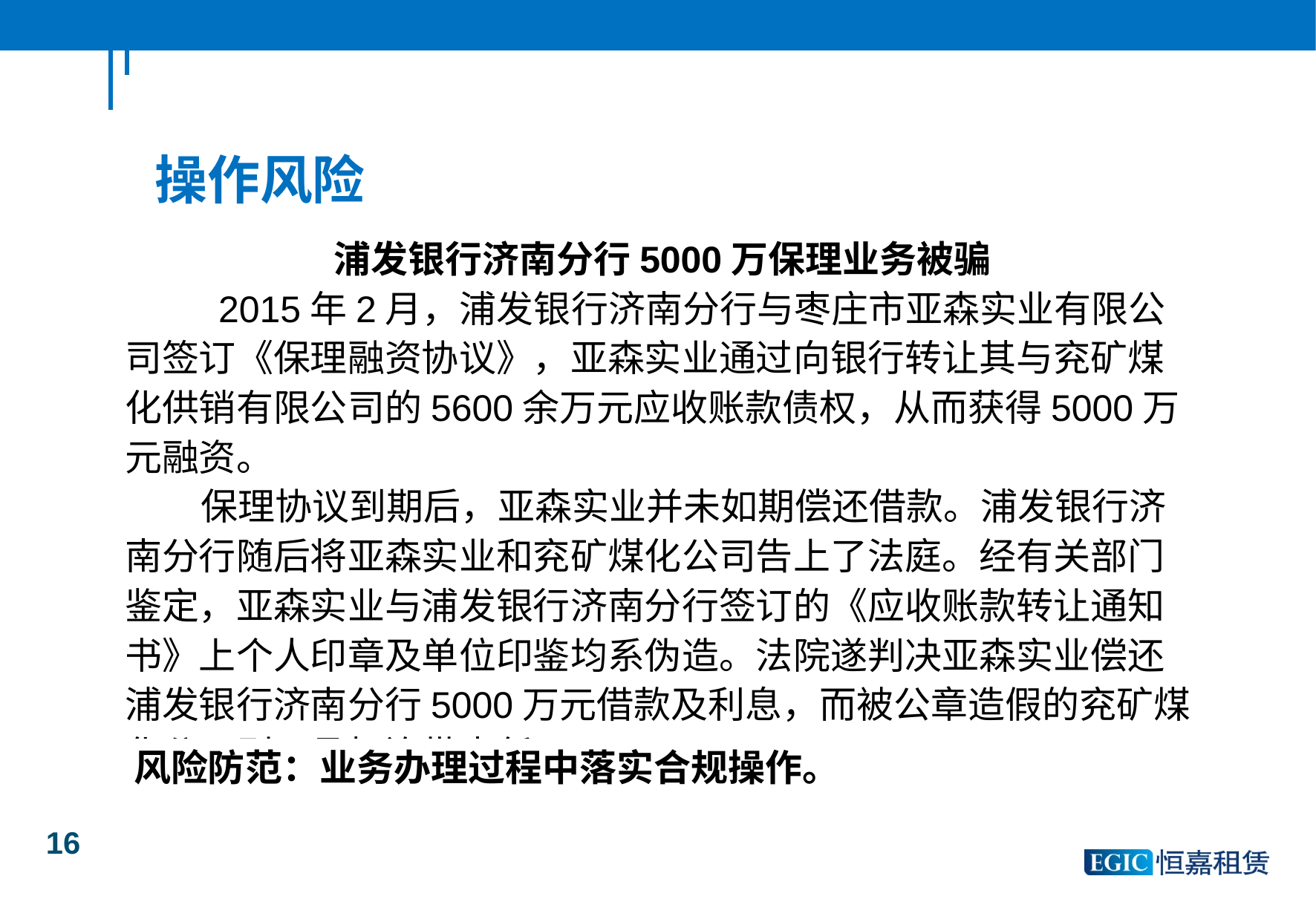

操作风险
浦发银行济南分行5000万保理业务被骗
         2015年2月，浦发银行济南分行与枣庄市亚森实业有限公司签订《保理融资协议》，亚森实业通过向银行转让其与兖矿煤化供销有限公司的5600余万元应收账款债权，从而获得5000万元融资。
        保理协议到期后，亚森实业并未如期偿还借款。浦发银行济南分行随后将亚森实业和兖矿煤化公司告上了法庭。经有关部门鉴定，亚森实业与浦发银行济南分行签订的《应收账款转让通知书》上个人印章及单位印鉴均系伪造。法院遂判决亚森实业偿还浦发银行济南分行5000万元借款及利息，而被公章造假的兖矿煤化公司则不承担连带责任。
风险防范：业务办理过程中落实合规操作。
16